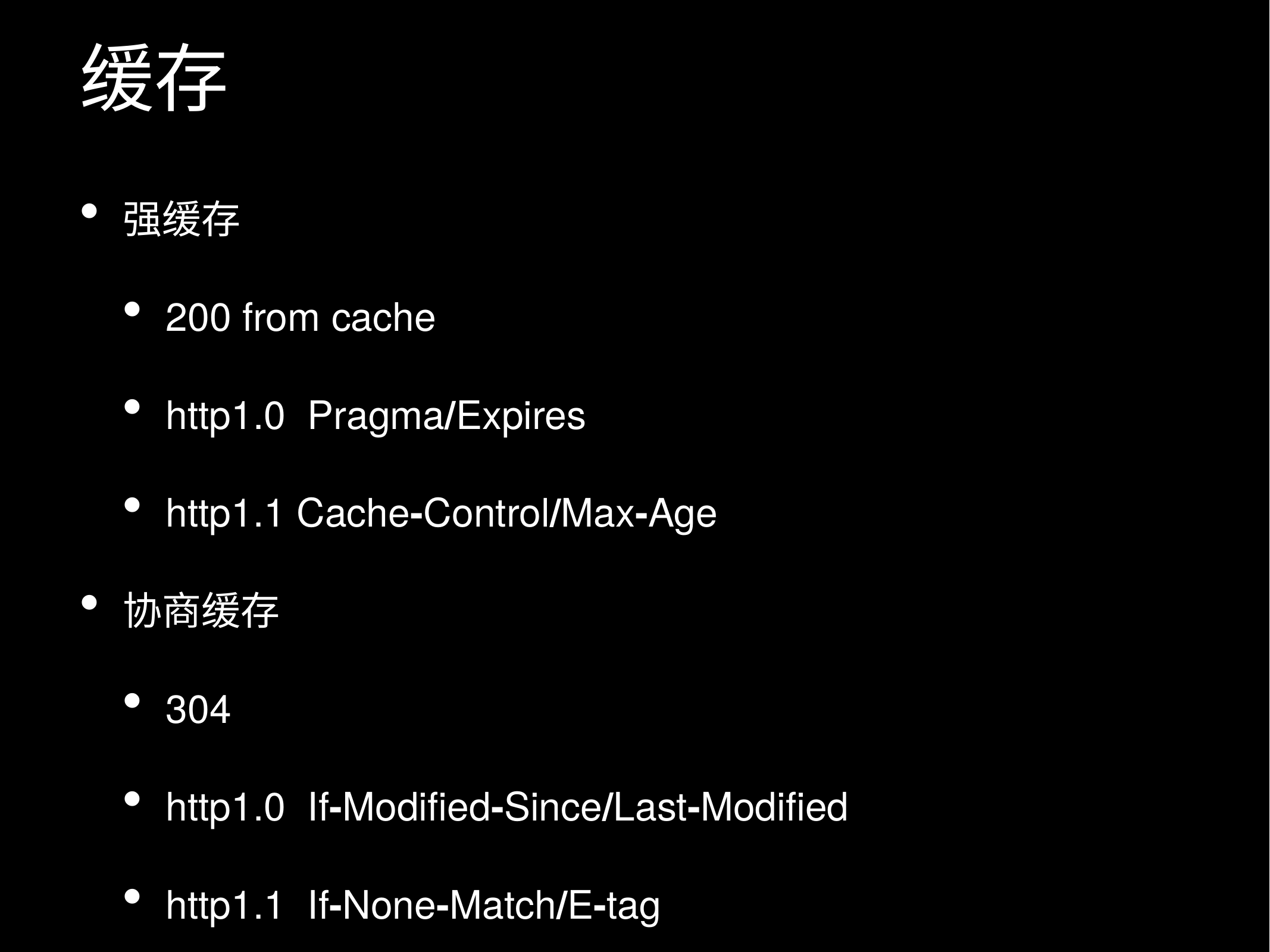

# 缓存
强缓存
200 from cache
http1.0  Pragma/Expires
http1.1 Cache-Control/Max-Age
协商缓存
304
http1.0  If-Modified-Since/Last-Modified
http1.1  If-None-Match/E-tag